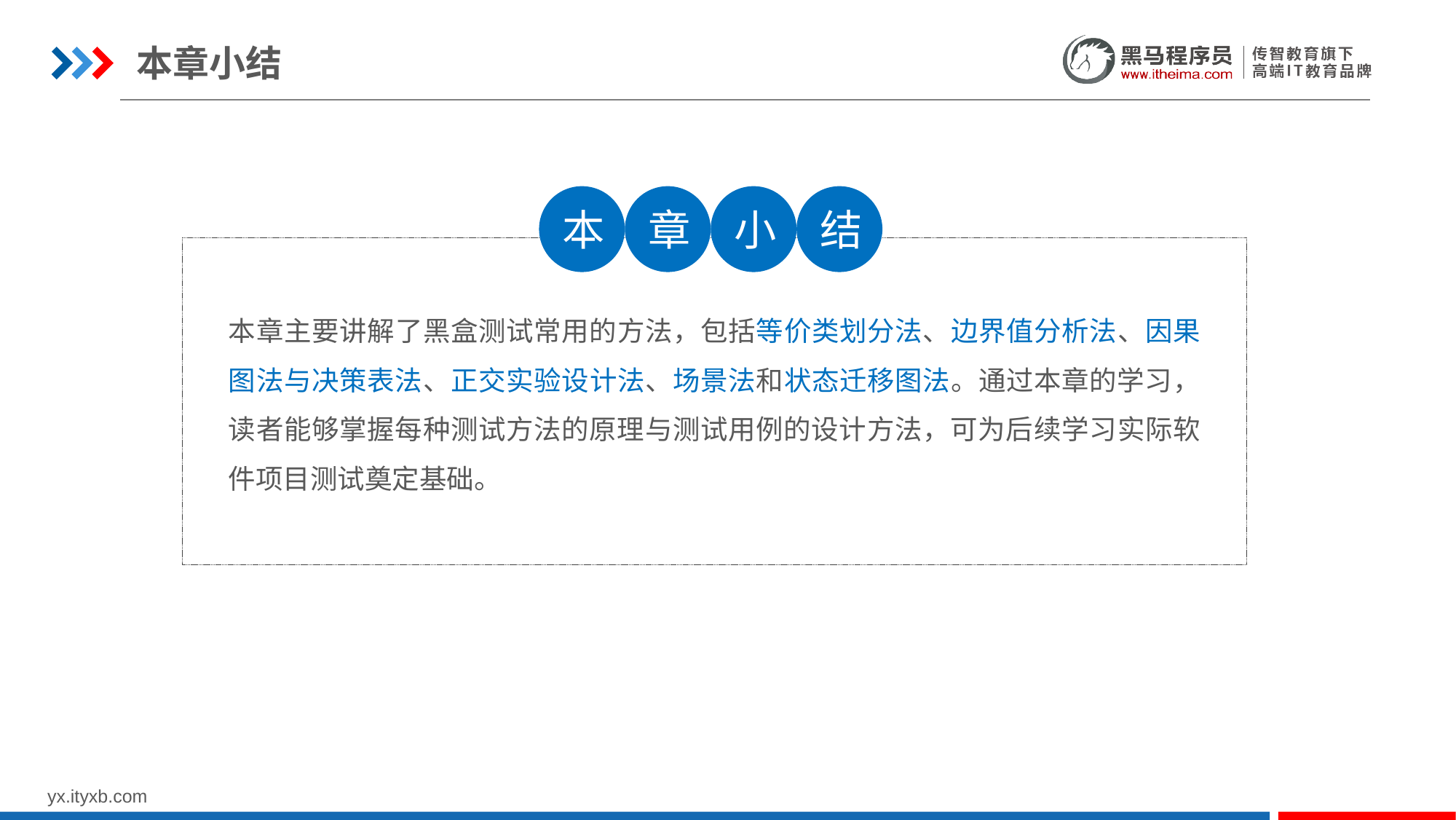

本章小结
本
章
小
结

本章主要讲解了黑盒测试常用的方法，包括等价类划分法、边界值分析法、因果图法与决策表法、正交实验设计法、场景法和状态迁移图法。通过本章的学习，读者能够掌握每种测试方法的原理与测试用例的设计方法，可为后续学习实际软件项目测试奠定基础。